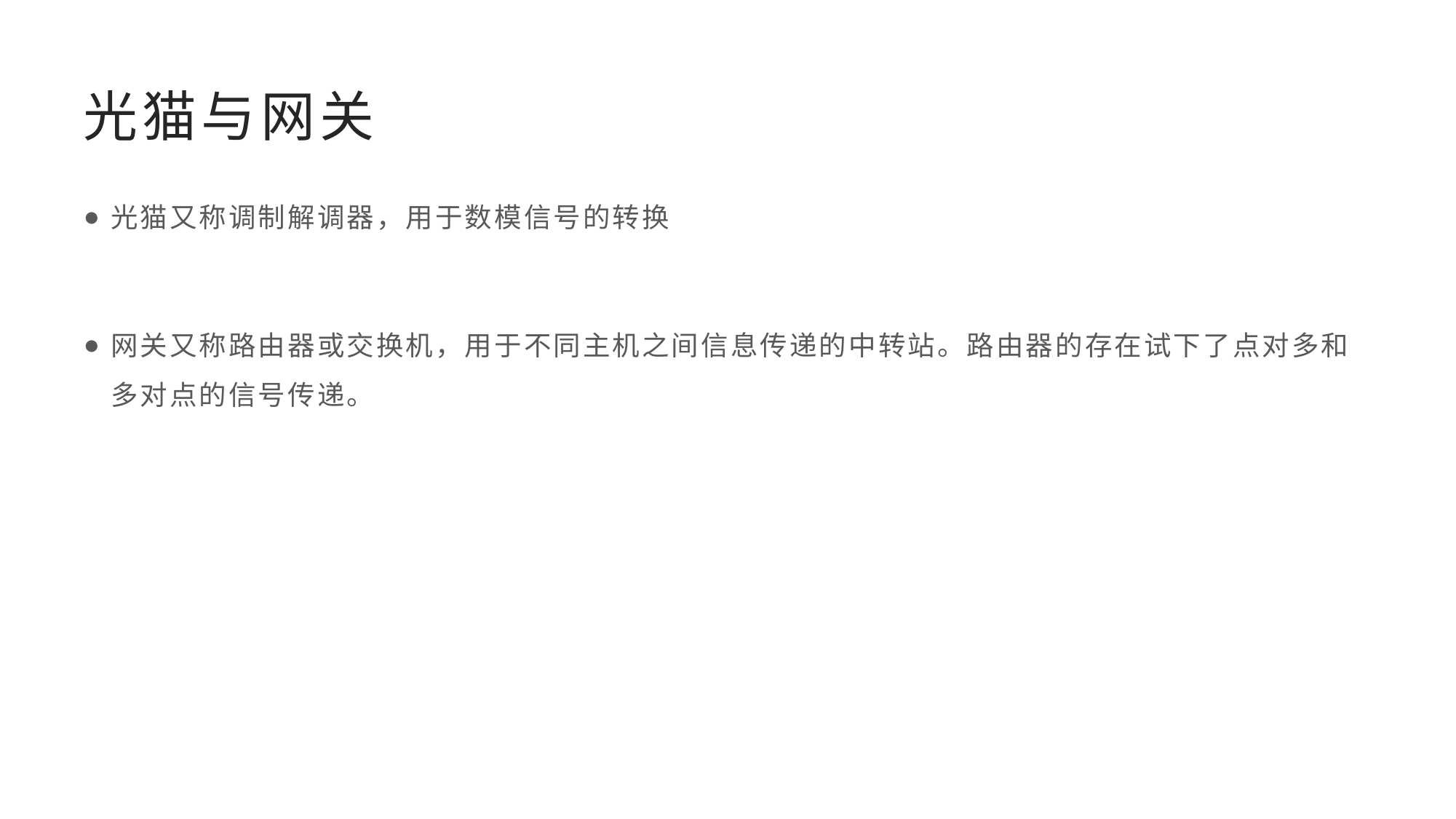

# 光猫与网关
光猫又称调制解调器，用于数模信号的转换

网关又称路由器或交换机，用于不同主机之间信息传递的中转站。路由器的存在试下了点对多和多对点的信号传递。